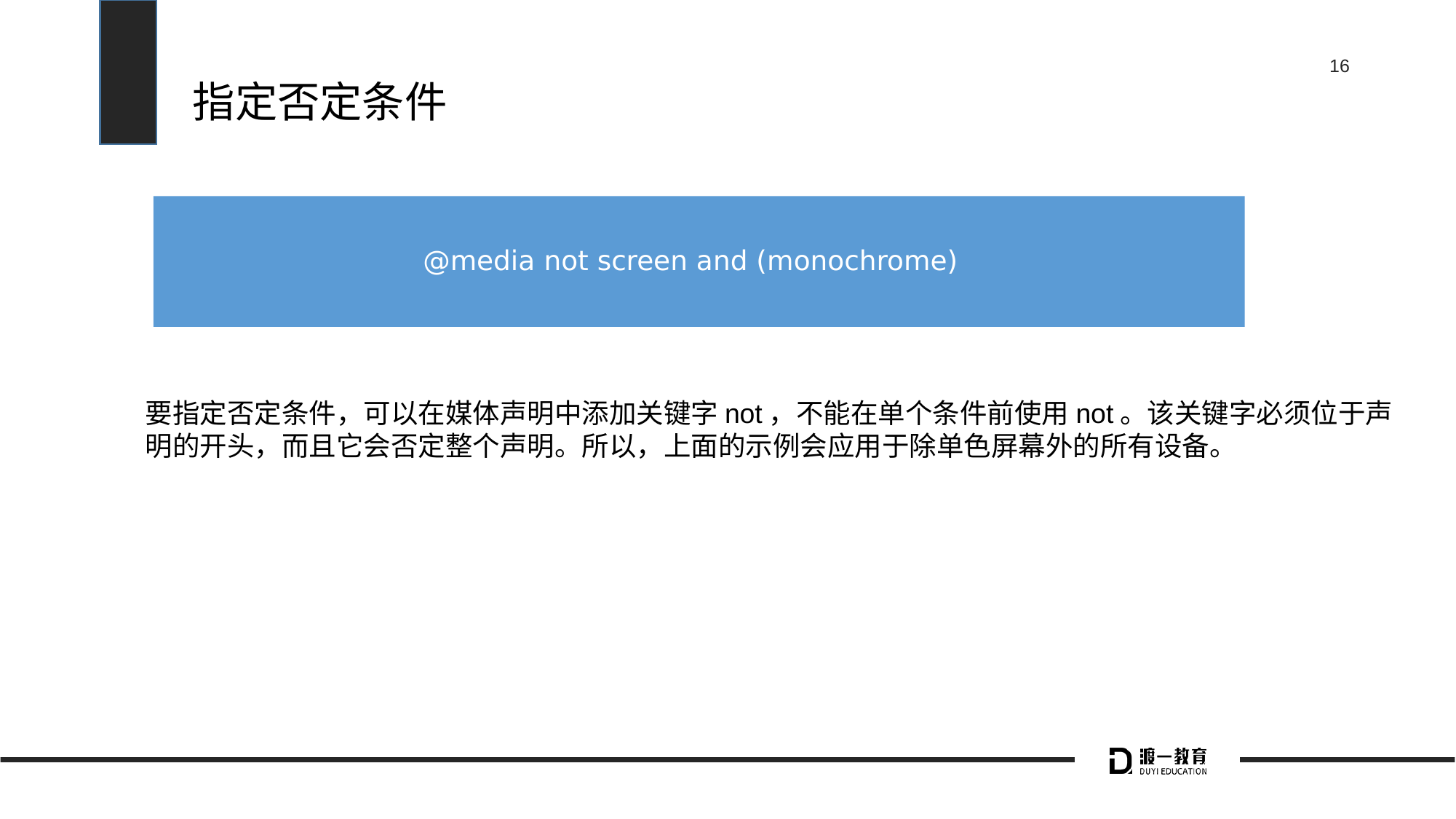

# 指定否定条件
@media not screen and (monochrome)
要指定否定条件，可以在媒体声明中添加关键字not，不能在单个条件前使用not。该关键字必须位于声明的开头，而且它会否定整个声明。所以，上面的示例会应用于除单色屏幕外的所有设备。